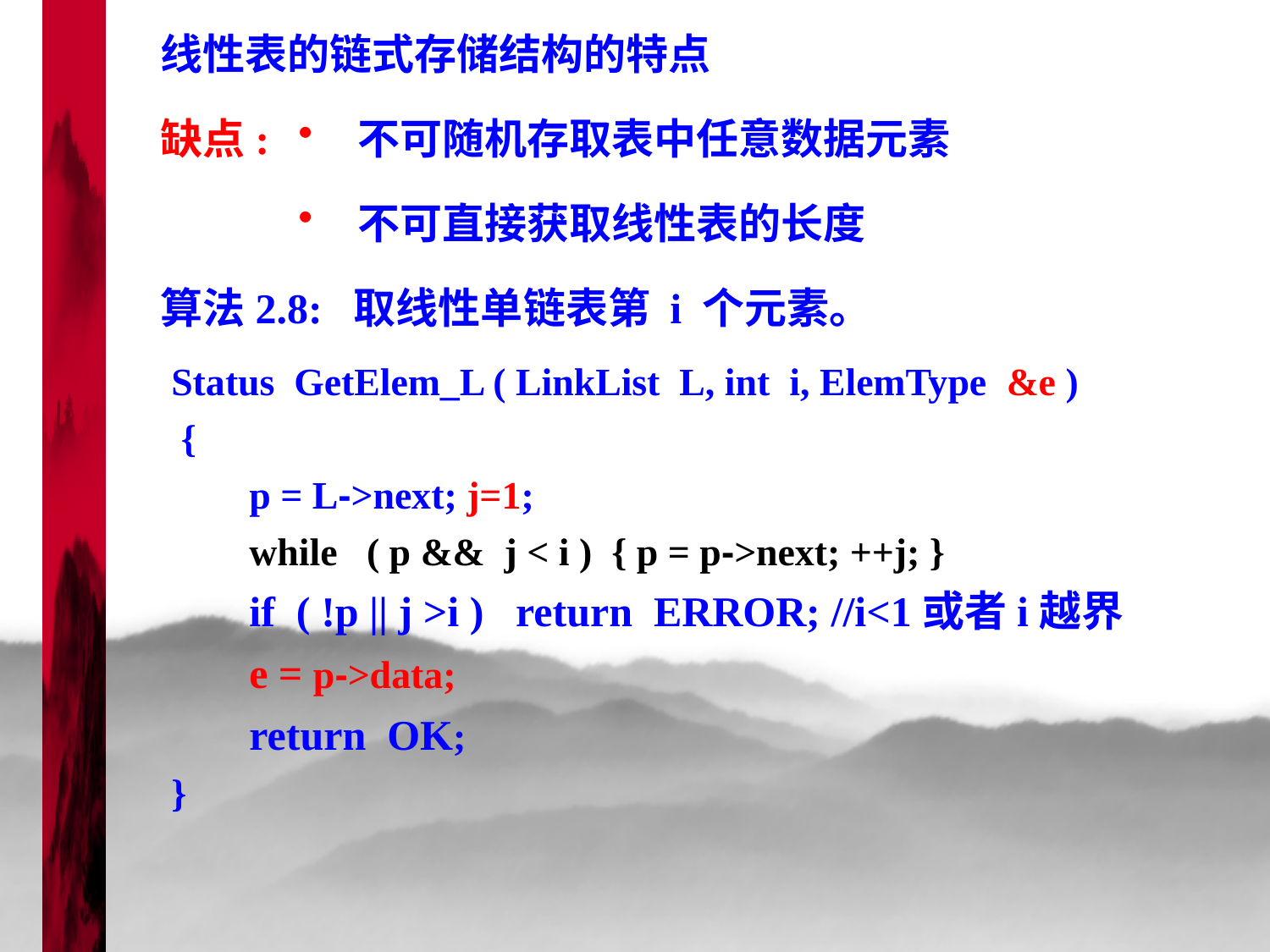

线性表的链式存储结构的特点
缺点:
  不可随机存取表中任意数据元素
  不可直接获取线性表的长度
算法2.8:  取线性单链表第 i 个元素。
Status  GetElem_L ( LinkList  L, int  i, ElemType  &e )
 {
        p = L->next; j=1;
        while   ( p &&  j < i )  { p = p->next; ++j; }
        if  ( !p || j >i )   return  ERROR; //i<1或者i越界
        e = p->data;
        return  OK;
}